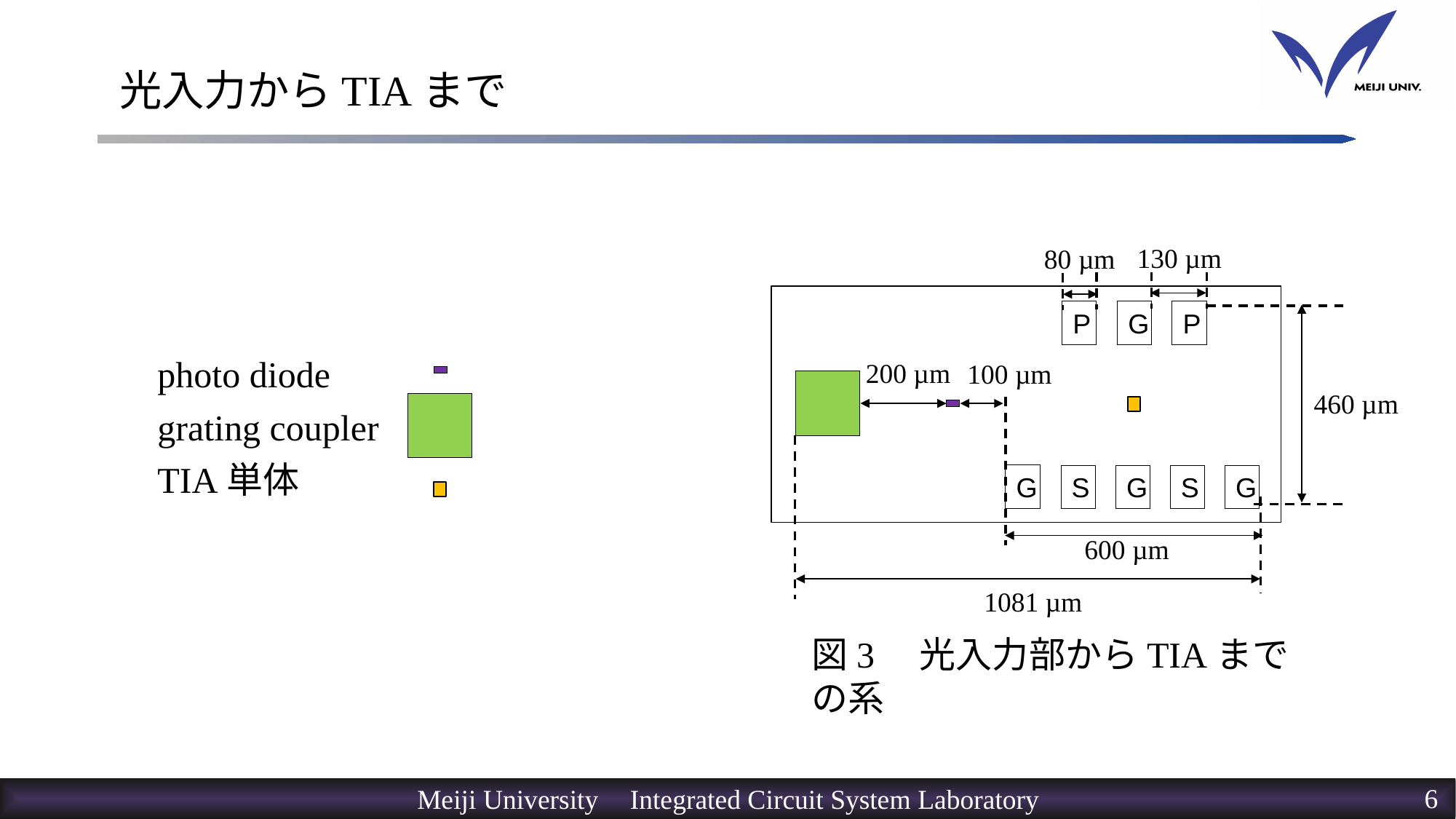

# 光入力からTIAまで
130 µm
80 µm

P
G
P
photo diode
grating coupler
TIA単体
200 µm
100 µm

460 µm

G
S
G
S
G

600 µm
1081 µm
図3　光入力部からTIAまでの系